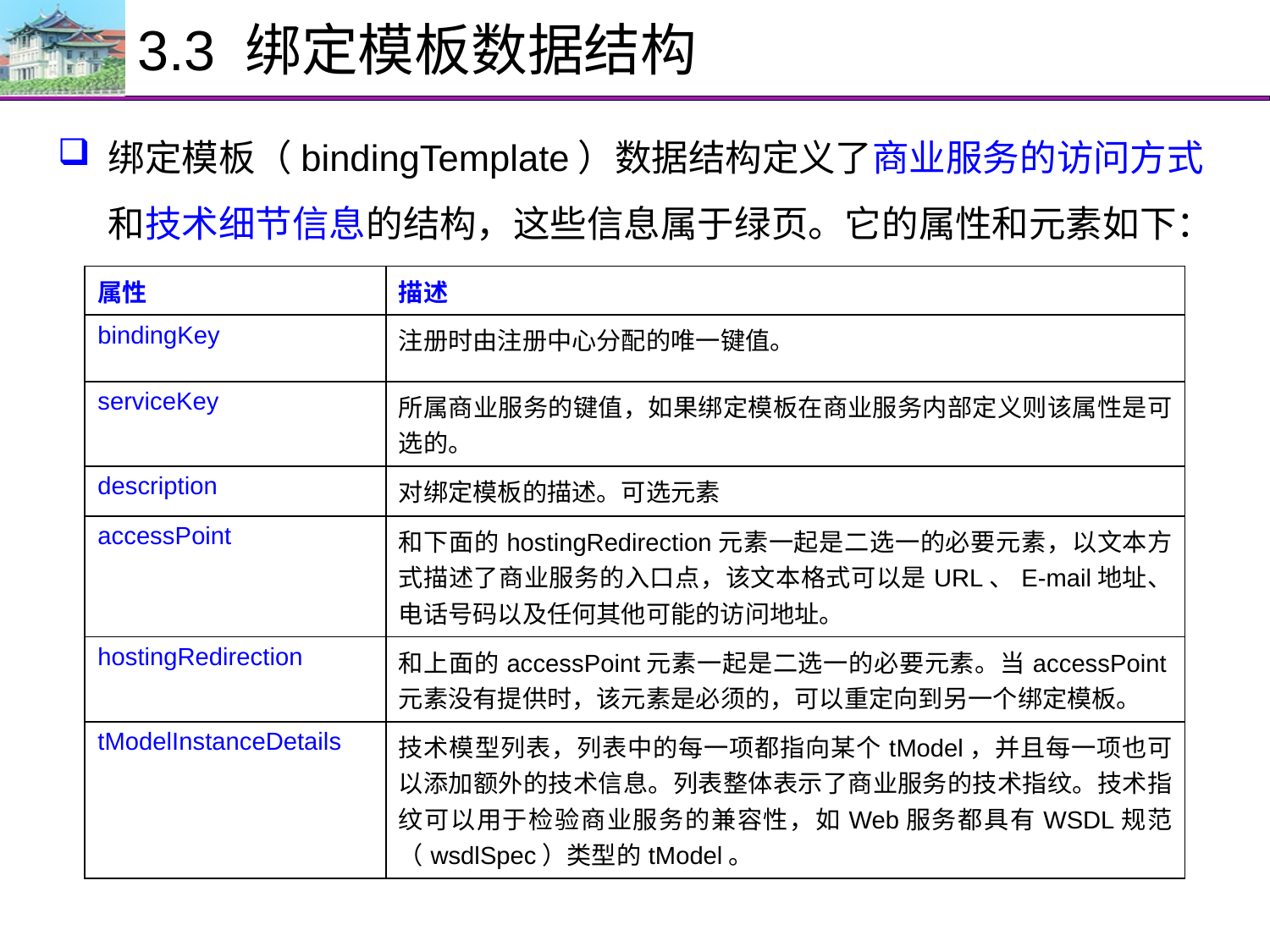

# 3.3 绑定模板数据结构
绑定模板（bindingTemplate）数据结构定义了商业服务的访问方式和技术细节信息的结构，这些信息属于绿页。它的属性和元素如下：
| 属性 | 描述 |
| --- | --- |
| bindingKey | 注册时由注册中心分配的唯一键值。 |
| serviceKey | 所属商业服务的键值，如果绑定模板在商业服务内部定义则该属性是可选的。 |
| description | 对绑定模板的描述。可选元素 |
| accessPoint | 和下面的hostingRedirection元素一起是二选一的必要元素，以文本方式描述了商业服务的入口点，该文本格式可以是URL、E-mail地址、电话号码以及任何其他可能的访问地址。 |
| hostingRedirection | 和上面的accessPoint元素一起是二选一的必要元素。当accessPoint元素没有提供时，该元素是必须的，可以重定向到另一个绑定模板。 |
| tModelInstanceDetails | 技术模型列表，列表中的每一项都指向某个tModel，并且每一项也可以添加额外的技术信息。列表整体表示了商业服务的技术指纹。技术指纹可以用于检验商业服务的兼容性，如Web服务都具有WSDL规范（wsdlSpec）类型的tModel。 |